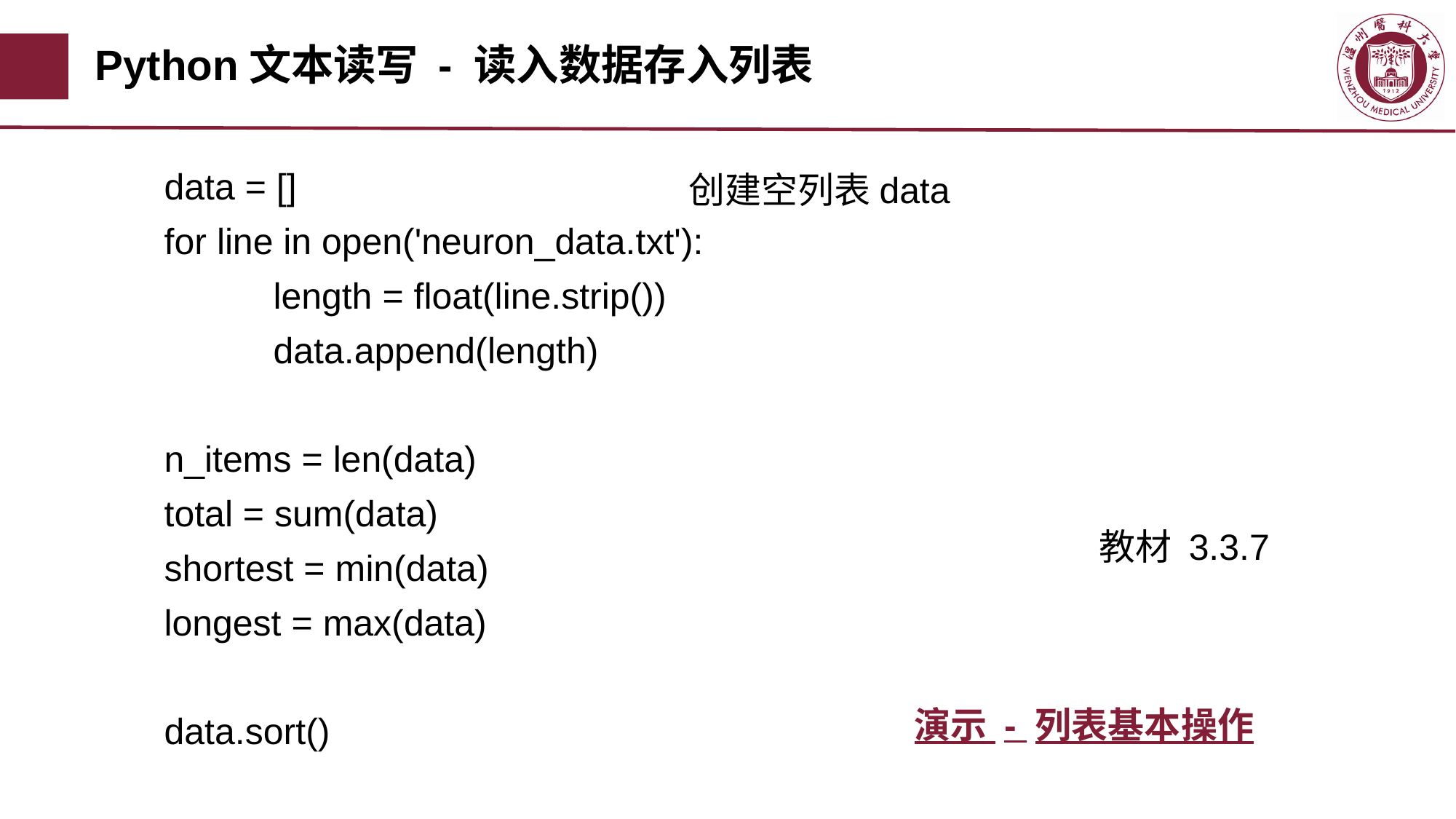

# Python文本读写 - 读入数据存入列表
创建空列表data
data = []
for line in open('neuron_data.txt'):
	length = float(line.strip())
	data.append(length)

n_items = len(data)
total = sum(data)
shortest = min(data)
longest = max(data)

data.sort()

教材 3.3.7
演示 - 列表基本操作